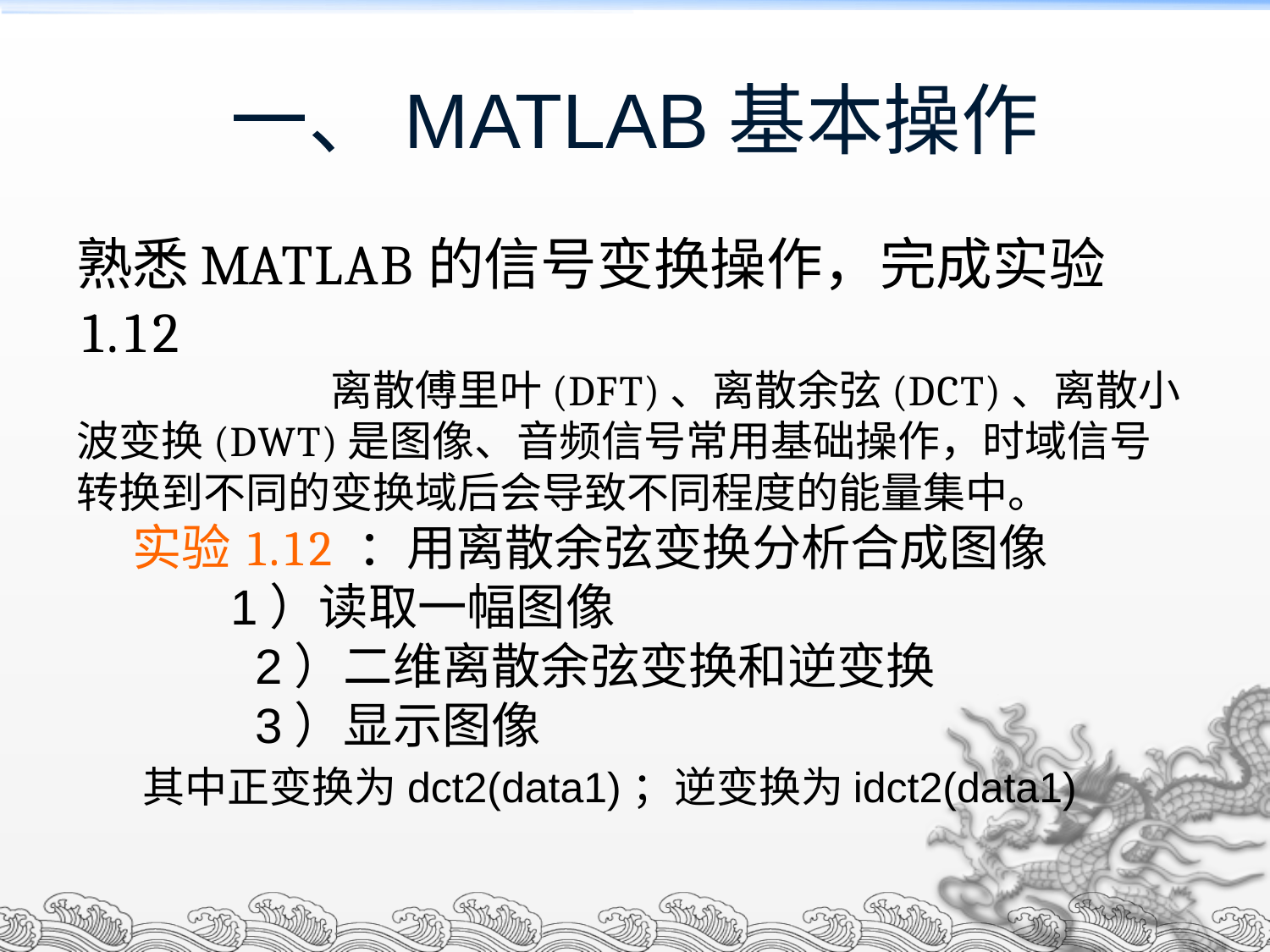

一、MATLAB基本操作
熟悉MATLAB的信号变换操作，完成实验  1.12
		离散傅里叶(DFT)、离散余弦(DCT)、离散小波变换(DWT)是图像、音频信号常用基础操作，时域信号转换到不同的变换域后会导致不同程度的能量集中。
    实验1.12 ：用离散余弦变换分析合成图像
              1）读取一幅图像
             2）二维离散余弦变换和逆变换
             3）显示图像
     其中正变换为dct2(data1)；逆变换为idct2(data1)